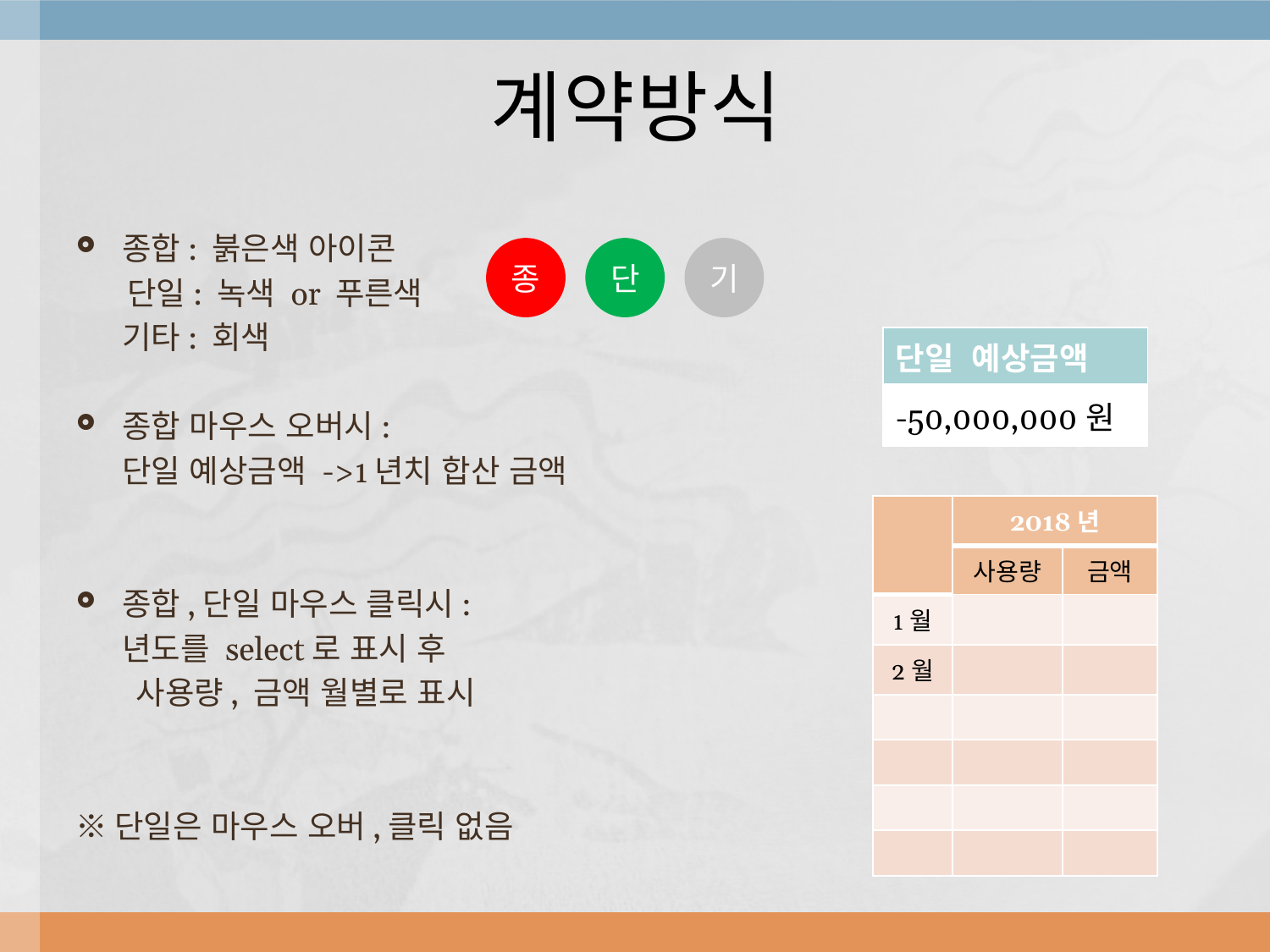

# 계약방식
종합: 붉은색 아이콘
     단일: 녹색 or 푸른색
	기타: 회색

종합 마우스 오버시:
	단일 예상금액 ->1년치 합산 금액

종합,단일 마우스 클릭시:
	년도를 select로 표시 후
      사용량, 금액 월별로 표시

※단일은 마우스 오버,클릭 없음
종
단
기
| 단일 예상금액 |
| --- |
| -50,000,000원 |
|  | 2018년 |  |
| --- | --- | --- |
|  | 사용량 | 금액 |
| 1월 |  |  |
| 2월 |  |  |
|  |  |  |
|  |  |  |
|  |  |  |
|  |  |  |